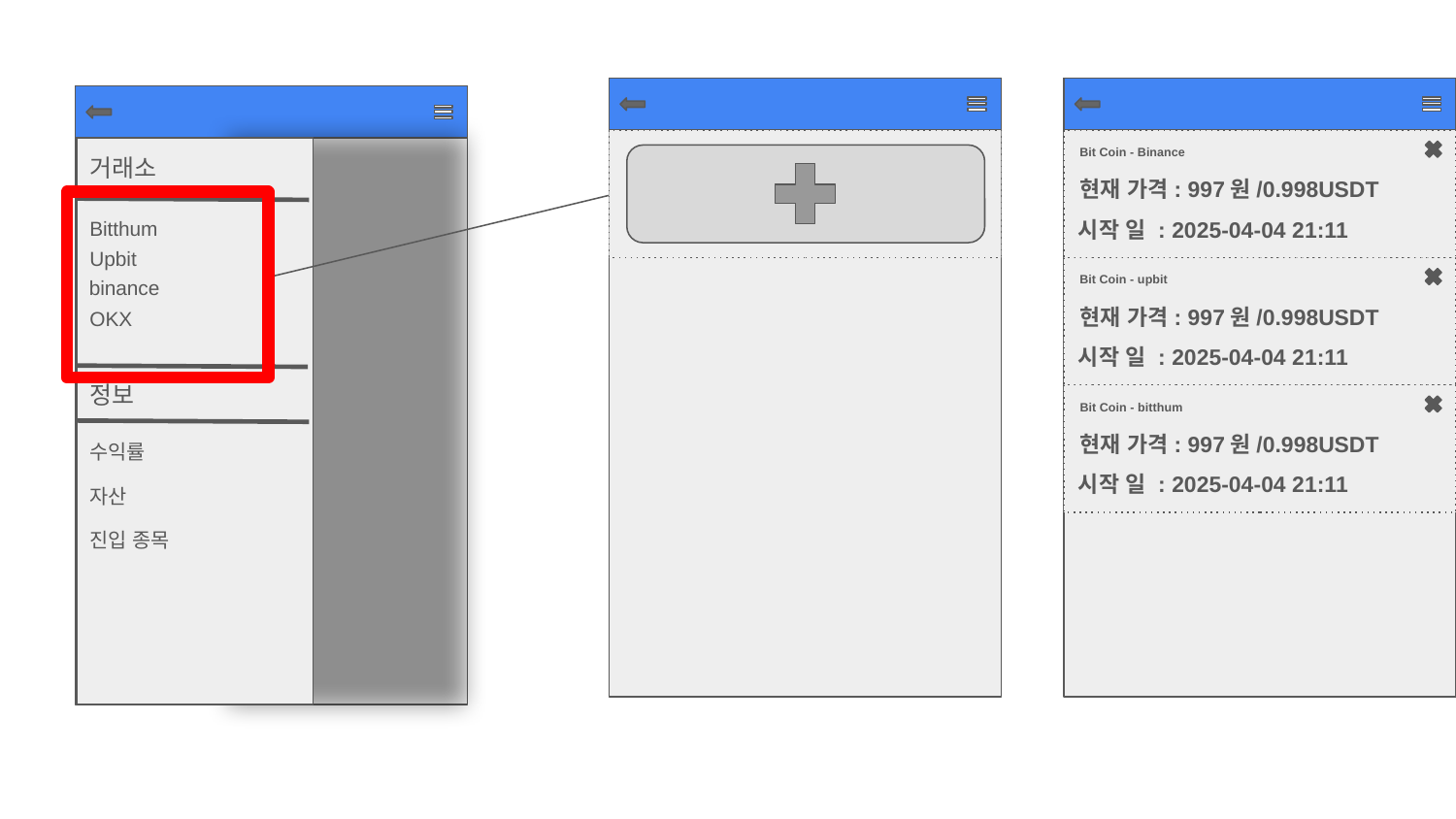

Bit Coin - Binance
현재 가격: 997원/0.998USDT
시작 일 : 2025-04-04 21:11

Bit Coin - upbit

현재 가격: 997원/0.998USDT
시작 일 : 2025-04-04 21:11

Bit Coin - bitthum

현재 가격: 997원/0.998USDT
시작 일 : 2025-04-04 21:11

거래소

Bitthum
Upbit
binance
OKX
정보
수익률
자산
진입 종목